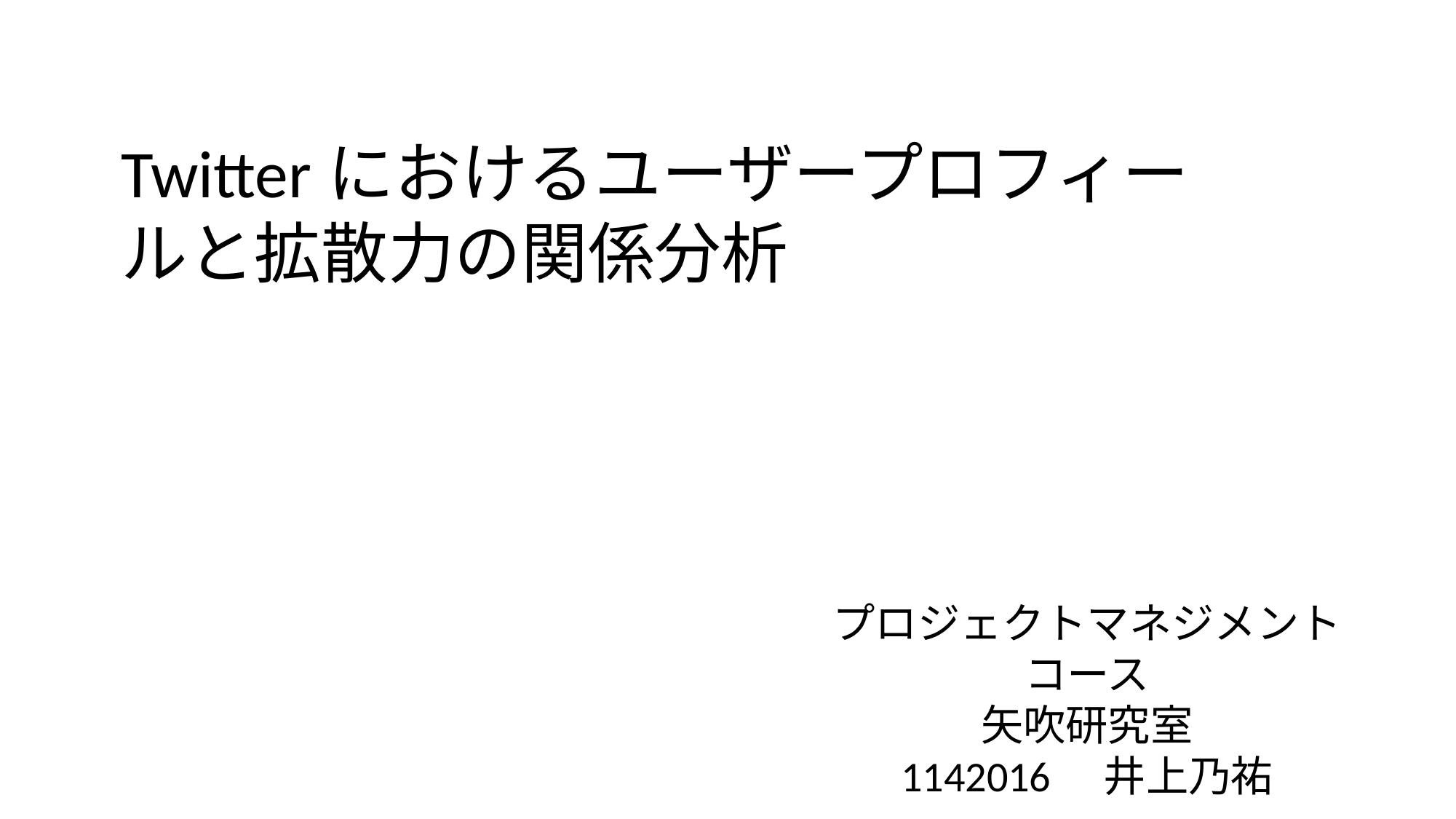

Twitterにおけるユーザープロフィールと拡散力の関係分析
プロジェクトマネジメントコース
矢吹研究室
1142016　井上乃祐